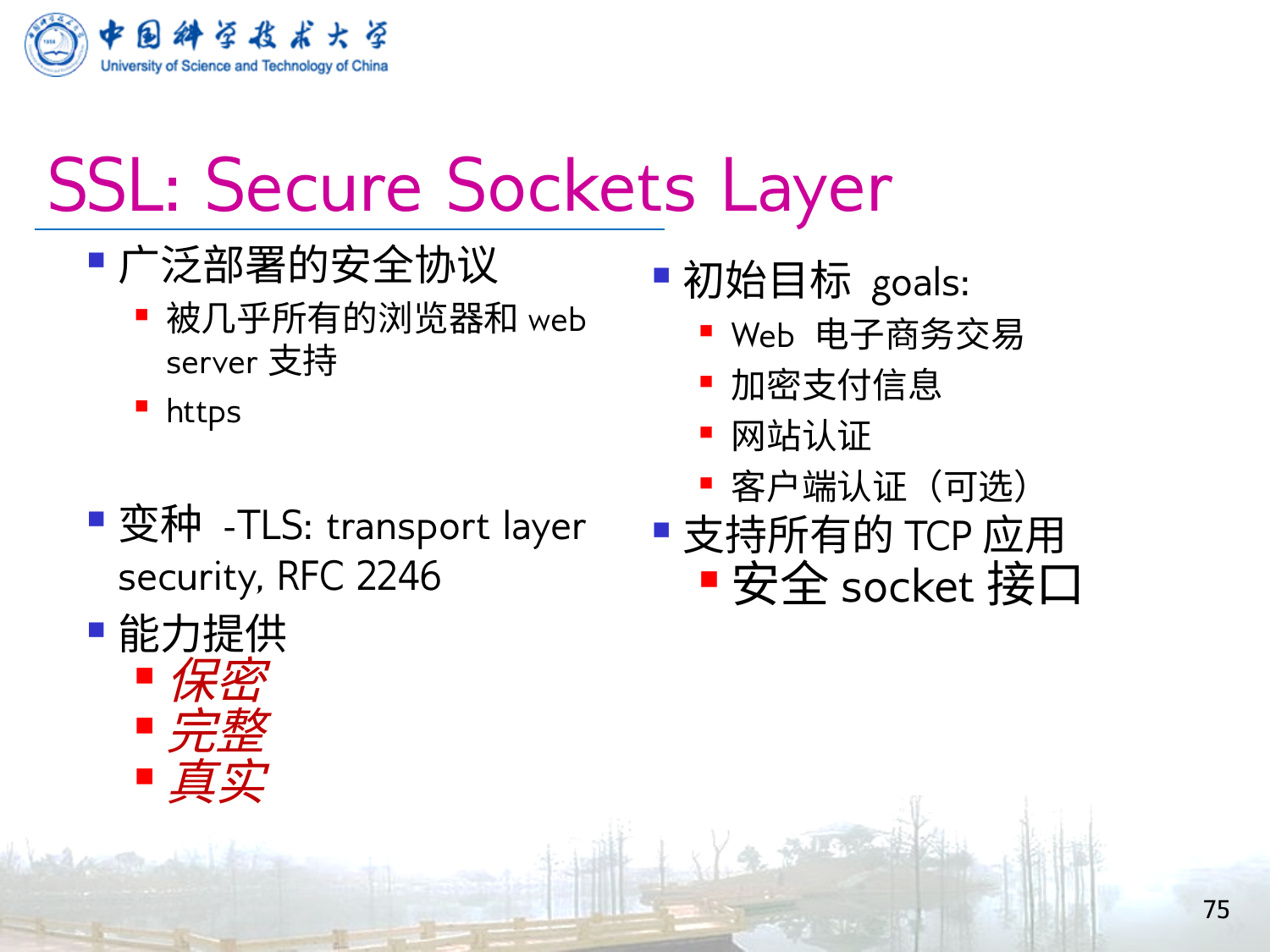

# SSL: Secure Sockets Layer
广泛部署的安全协议
被几乎所有的浏览器和web server支持
https

变种 -TLS: transport layer security, RFC 2246
能力提供
保密
完整
真实
初始目标 goals:
Web 电子商务交易
加密支付信息
网站认证
客户端认证（可选）
支持所有的TCP应用
安全socket接口
75